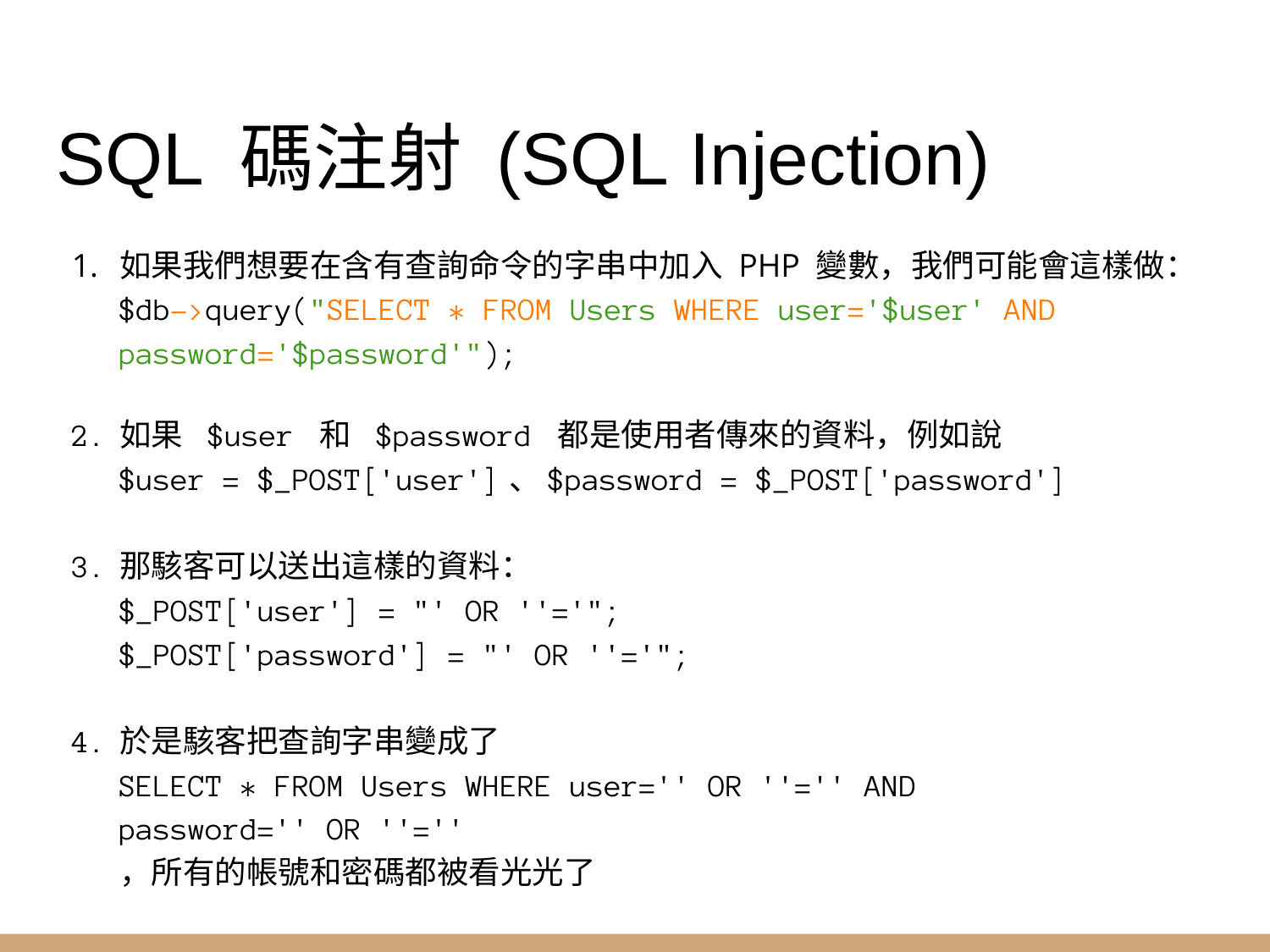

# SQL 碼注射 (SQL Injection)
如果我們想要在含有查詢命令的字串中加入 PHP 變數，我們可能會這樣做：
$db->query("SELECT * FROM Users WHERE user='$user' AND password='$password'");
如果 $user 和 $password 都是使用者傳來的資料，例如說 
$user = $_POST['user']、$password = $_POST['password']
那駭客可以送出這樣的資料：
$_POST['user'] = "' OR ''='";
$_POST['password'] = "' OR ''='";
於是駭客把查詢字串變成了
SELECT * FROM Users WHERE user='' OR ''='' AND password='' OR ''=''
，所有的帳號和密碼都被看光光了